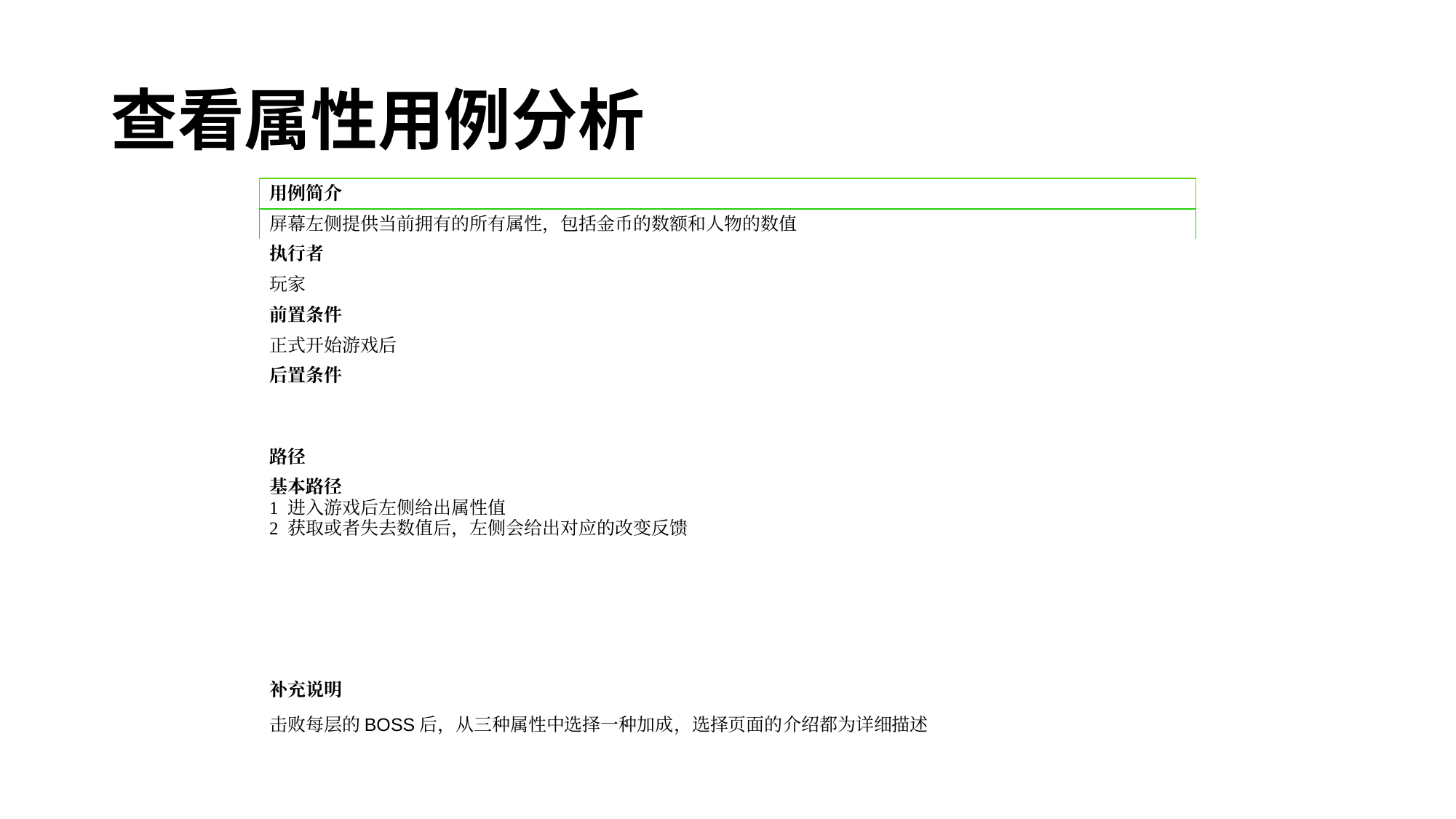

# 查看属性用例分析
| 用例简介 |
| --- |
| 屏幕左侧提供当前拥有的所有属性，包括金币的数额和人物的数值 |
| 执行者 |
| 玩家 |
| 前置条件 |
| 正式开始游戏后 |
| 后置条件 |
|  |
| 路径 |
| 基本路径  1 进入游戏后左侧给出属性值  2 获取或者失去数值后，左侧会给出对应的改变反馈 |
| 补充说明 |
| 击败每层的BOSS后，从三种属性中选择一种加成，选择页面的介绍都为详细描述 |